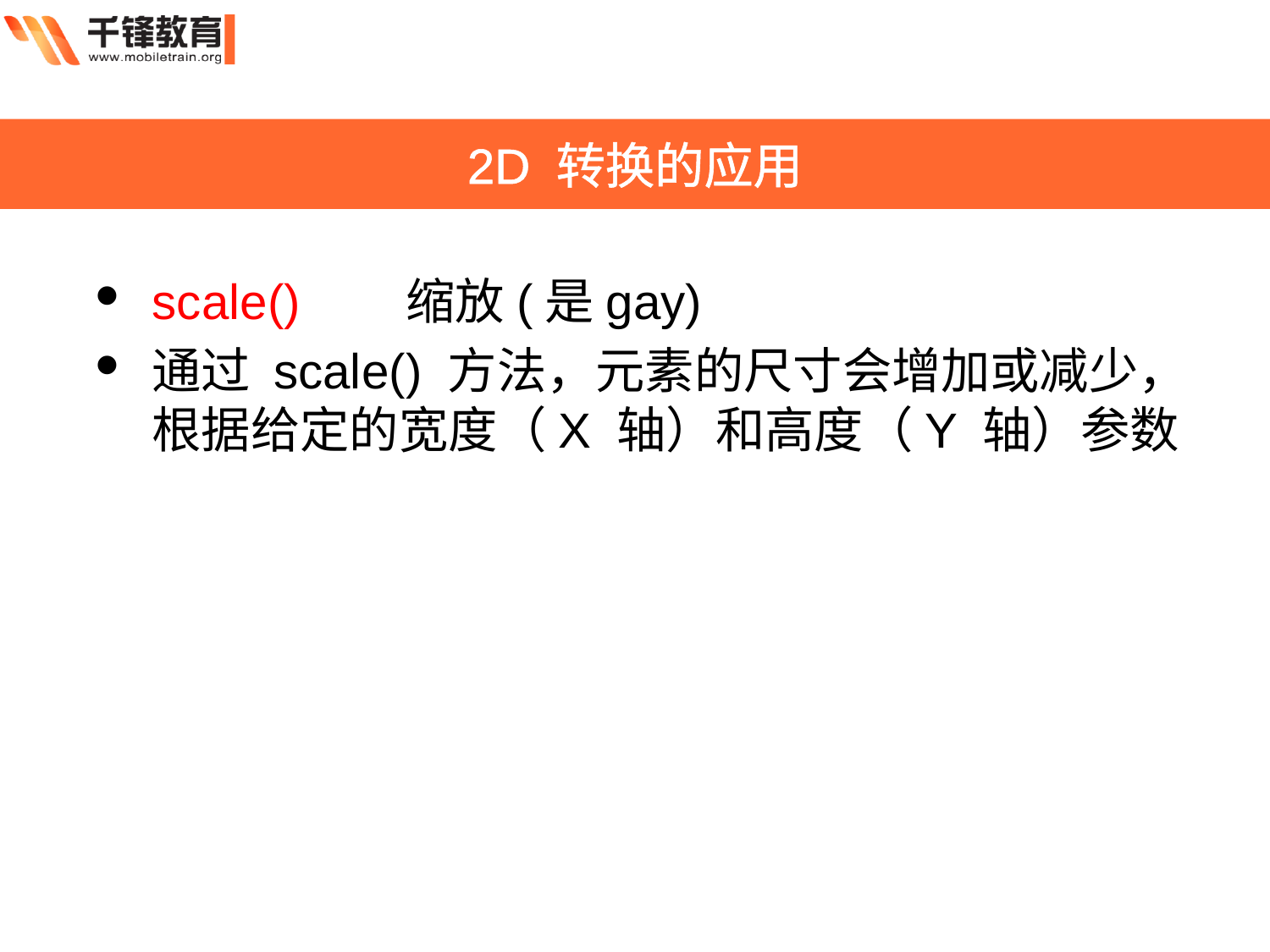

2D 转换的应用
scale()     	缩放(是gay)
通过 scale() 方法，元素的尺寸会增加或减少，根据给定的宽度（X 轴）和高度（Y 轴）参数